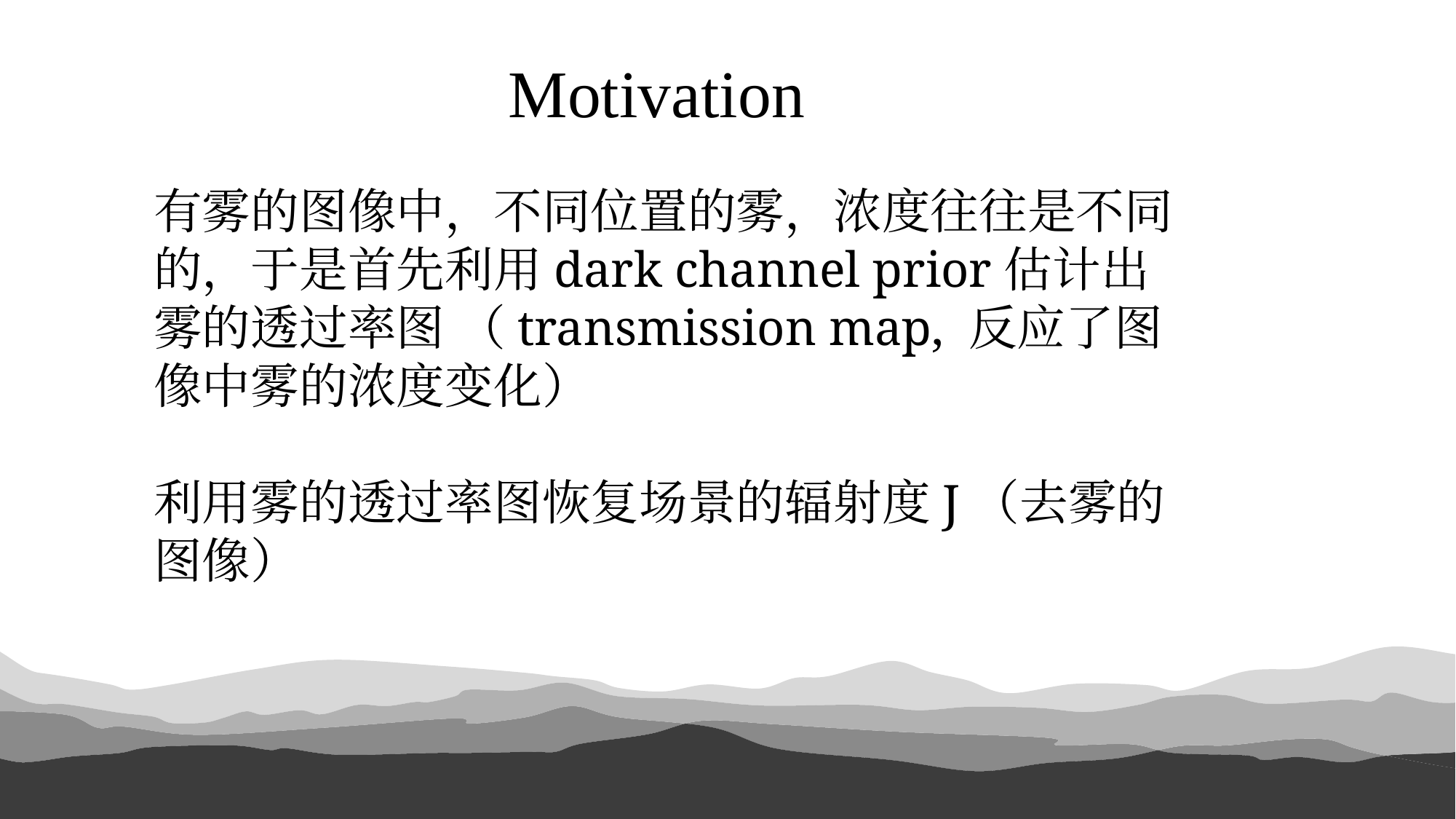

Motivation
有雾的图像中，不同位置的雾，浓度往往是不同的，于是首先利用dark channel prior估计出雾的透过率图 （transmission map, 反应了图像中雾的浓度变化）

利用雾的透过率图恢复场景的辐射度J（去雾的图像）